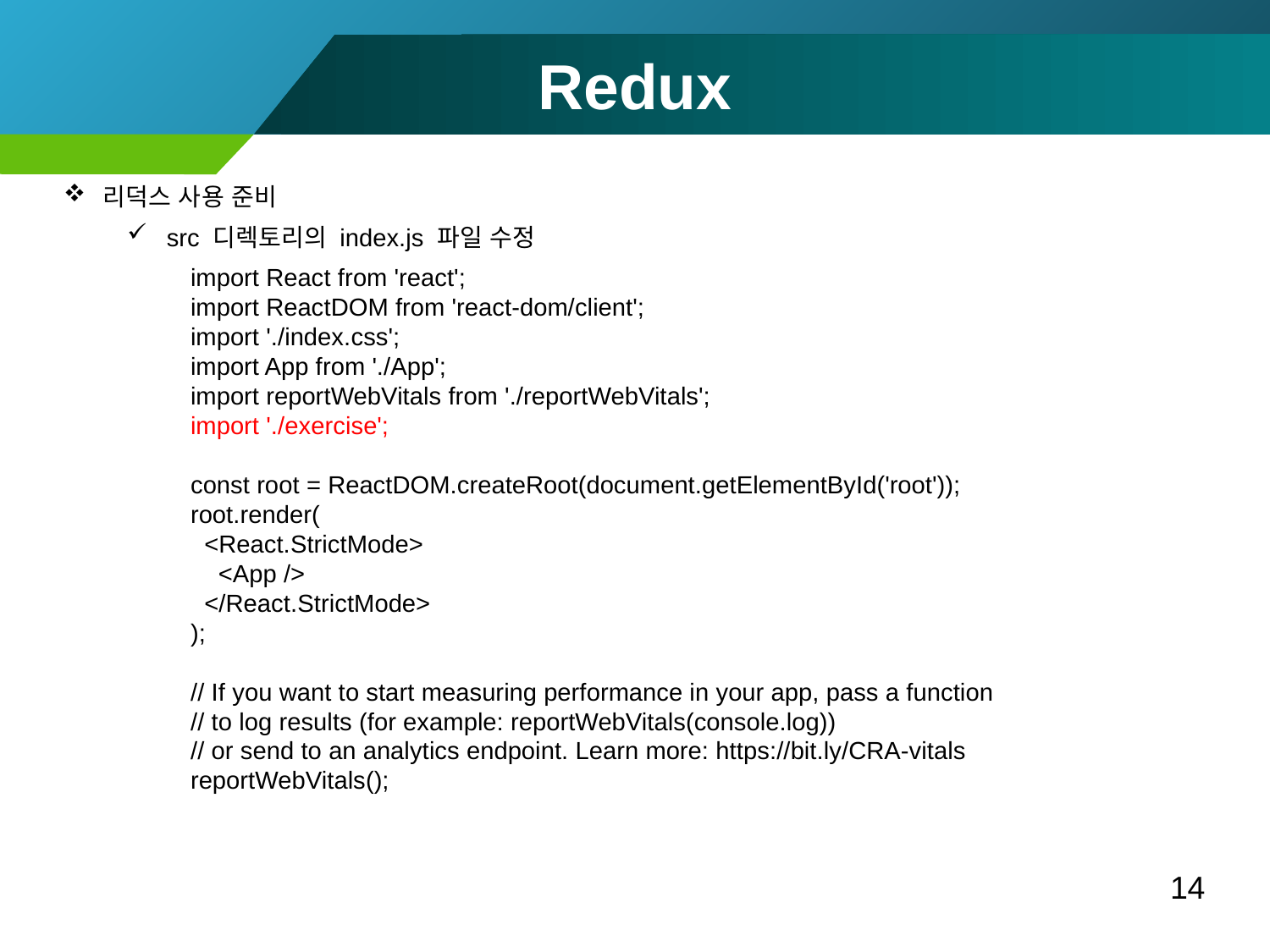

Redux
리덕스 사용 준비
src 디렉토리의 index.js 파일 수정
import React from 'react';
import ReactDOM from 'react-dom/client';
import './index.css';
import App from './App';
import reportWebVitals from './reportWebVitals';
import './exercise';

const root = ReactDOM.createRoot(document.getElementById('root'));
root.render(
  <React.StrictMode>
    <App />
  </React.StrictMode>
);

// If you want to start measuring performance in your app, pass a function
// to log results (for example: reportWebVitals(console.log))
// or send to an analytics endpoint. Learn more: https://bit.ly/CRA-vitals
reportWebVitals();
14